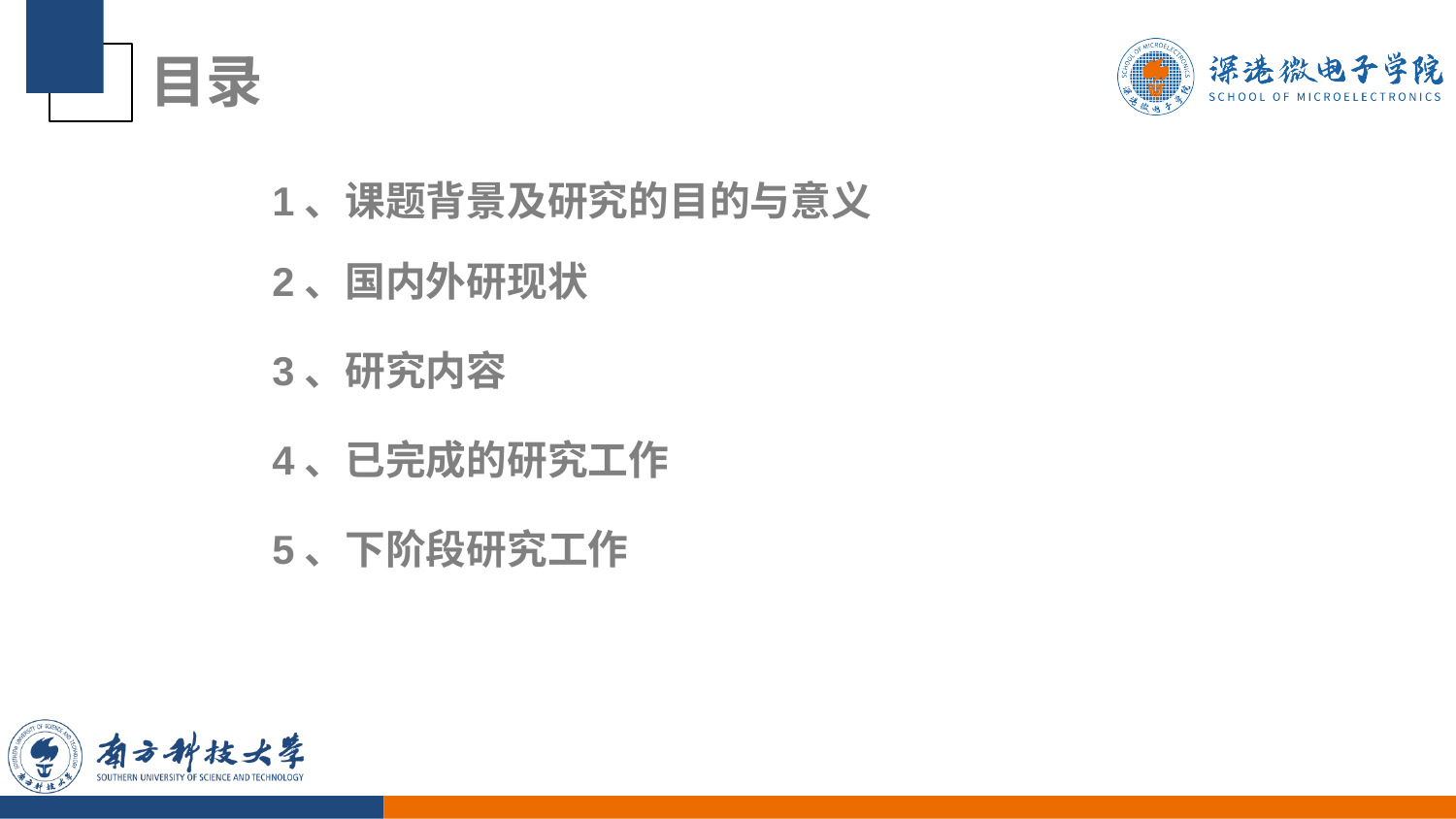

# 目录
1、课题背景及研究的目的与意义
2、国内外研现状
3、研究内容
4、已完成的研究工作
5、下阶段研究工作